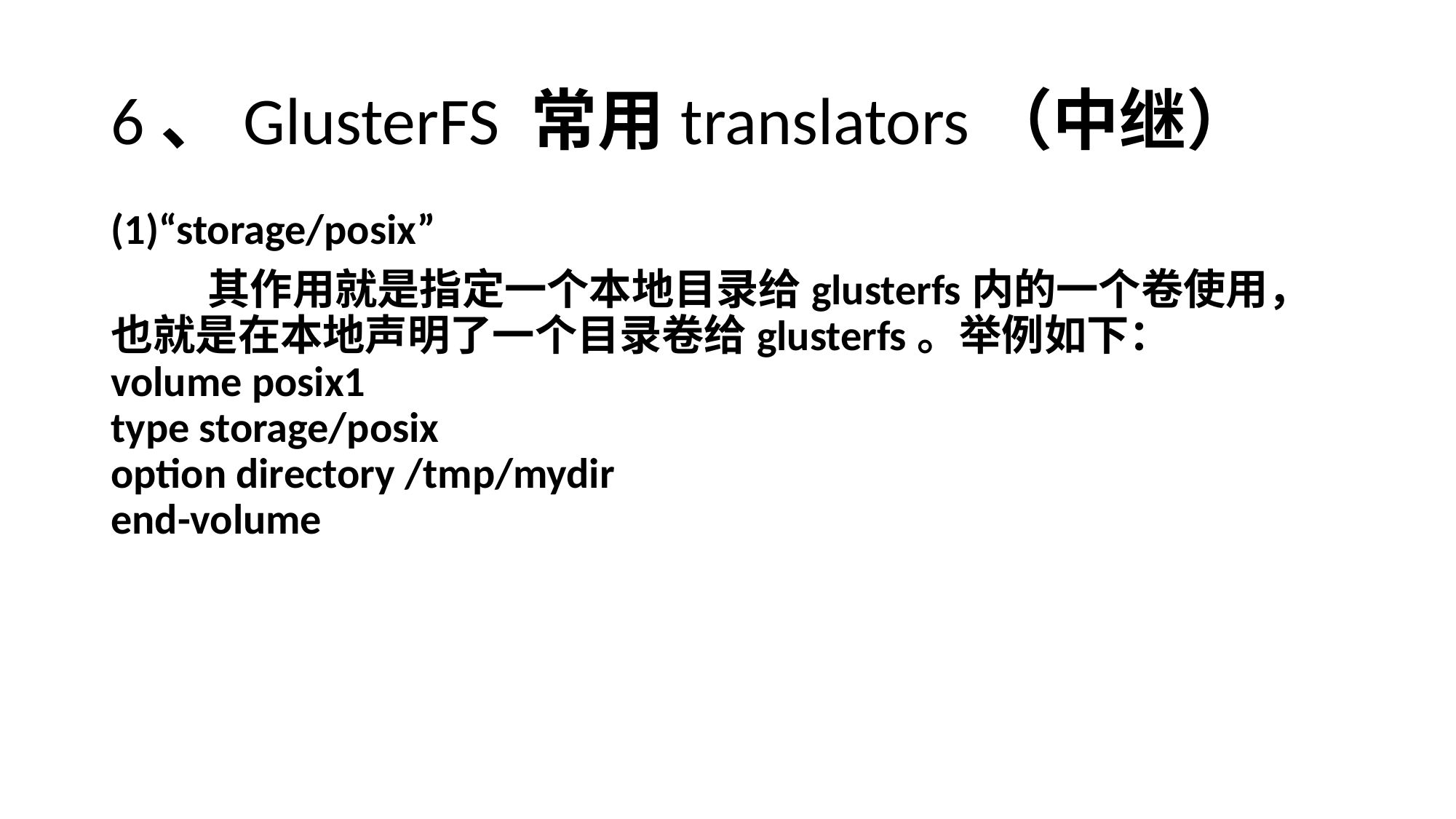

# 6、GlusterFS 常用translators（中继）
(1)“storage/posix”
         其作用就是指定一个本地目录给glusterfs内的一个卷使用，也就是在本地声明了一个目录卷给glusterfs。举例如下：
volume posix1
type storage/posix
option directory /tmp/mydir
end-volume